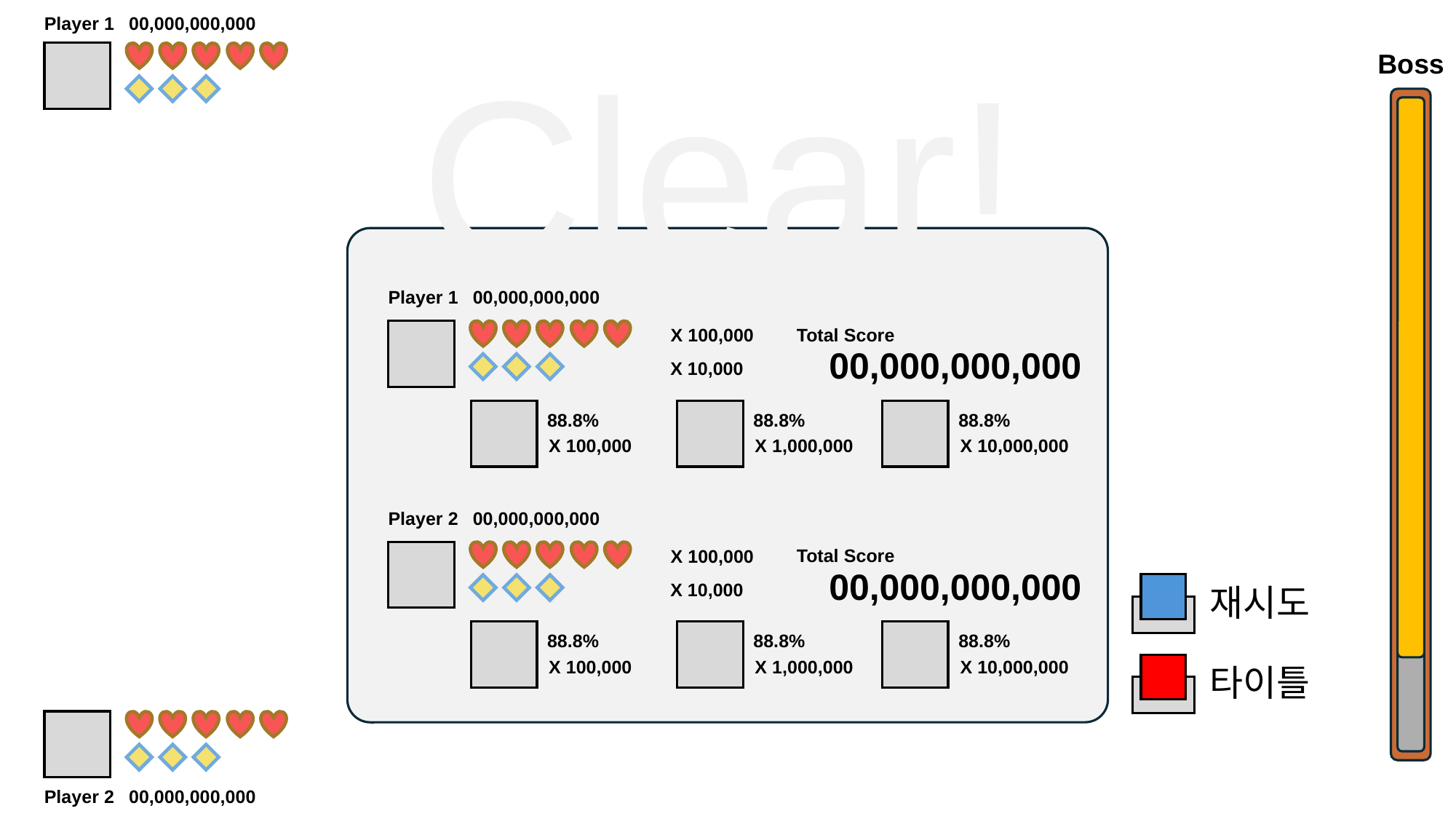

Player 1
00,000,000,000
Clear!

Player 1
00,000,000,000

Total Score
X 100,000
00,000,000,000

X 10,000

88.8%
88.8%
88.8%
X 100,000
X 1,000,000
X 10,000,000
Player 2
00,000,000,000

Total Score
X 100,000
00,000,000,000

X 10,000

88.8%
88.8%
88.8%
X 100,000
X 1,000,000
X 10,000,000

Boss

재시도

타이틀

Player 2
00,000,000,000